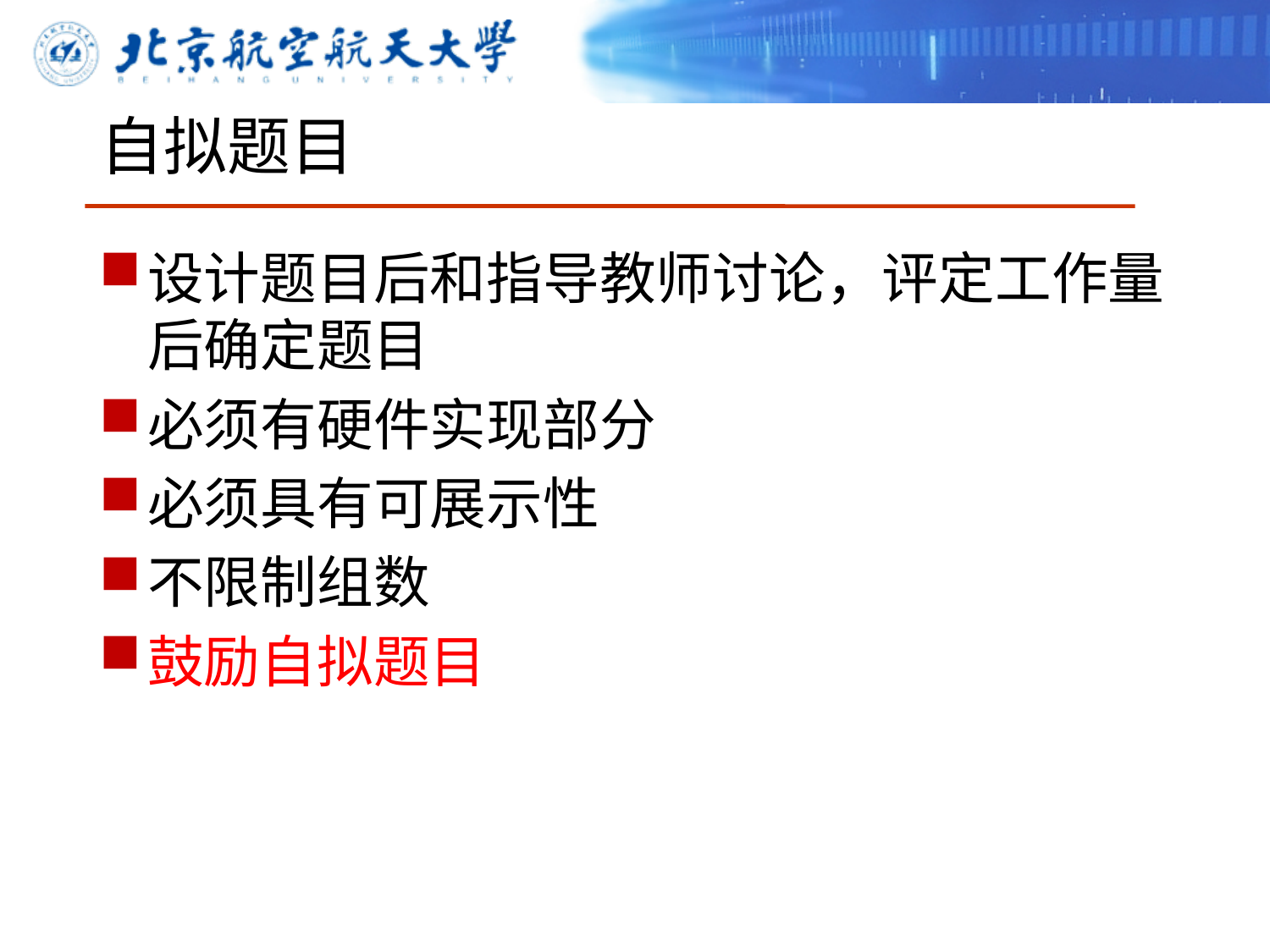

# 自拟题目
设计题目后和指导教师讨论，评定工作量后确定题目
必须有硬件实现部分
必须具有可展示性
不限制组数
鼓励自拟题目